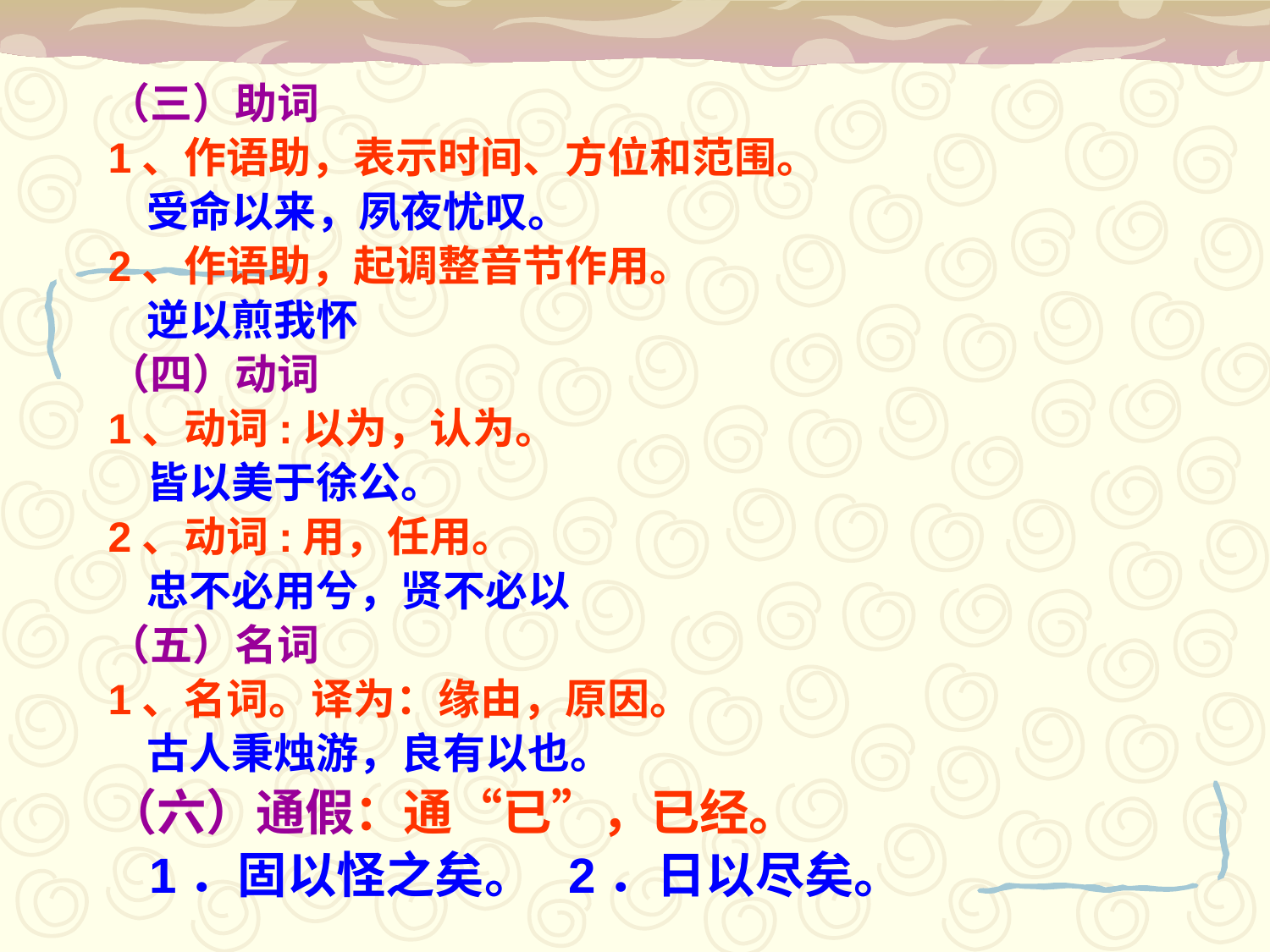

（三）助词
1、作语助，表示时间、方位和范围。
   受命以来，夙夜忧叹。
2、作语助，起调整音节作用。
   逆以煎我怀
（四）动词
1、动词:以为，认为。
   皆以美于徐公。
2、动词:用，任用。
   忠不必用兮，贤不必以
（五）名词
1、名词。译为：缘由，原因。
   古人秉烛游，良有以也。
（六）通假：通“已”，已经。
   1．固以怪之矣。  2．日以尽矣。